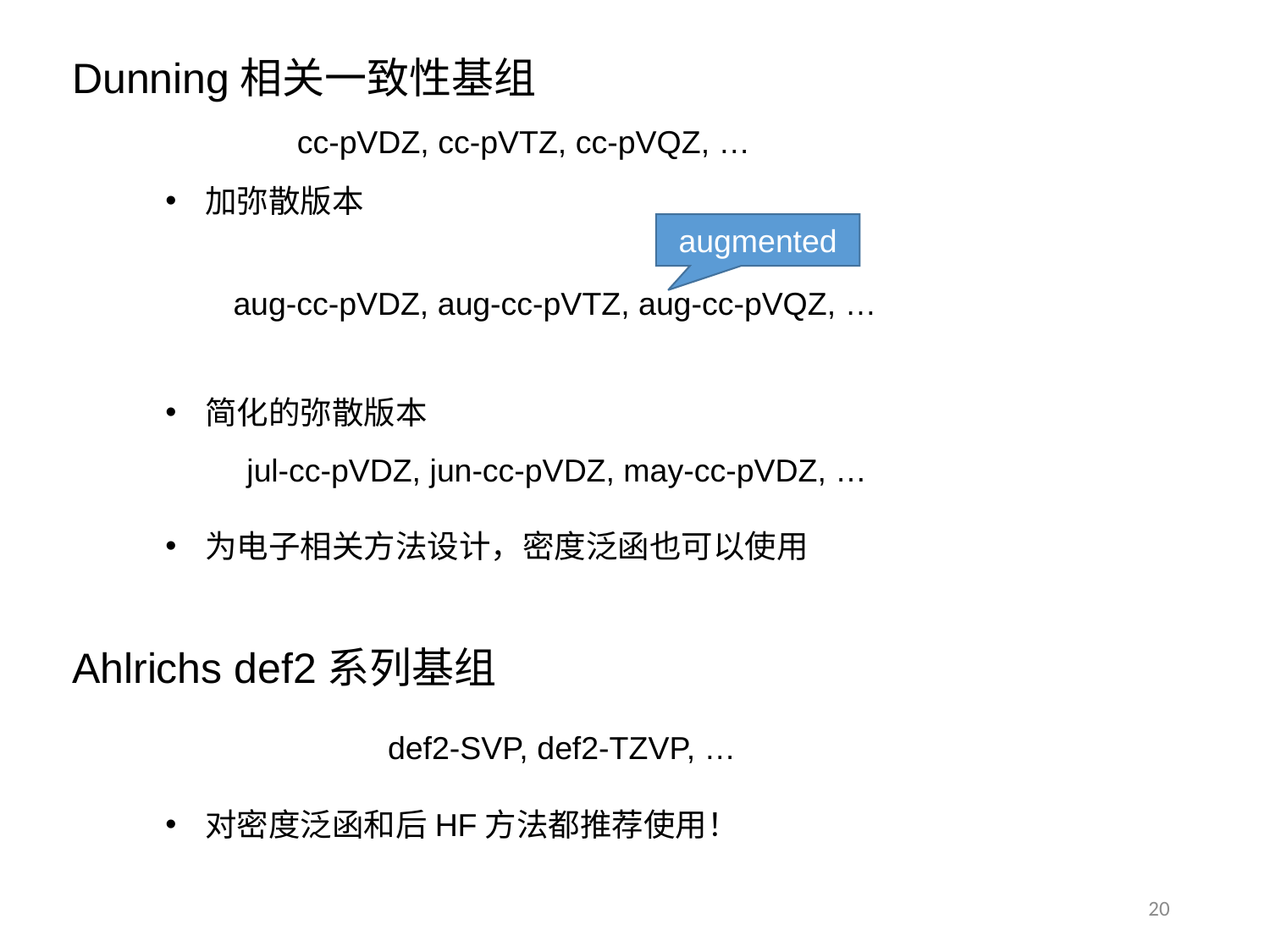

Dunning相关一致性基组
cc-pVDZ, cc-pVTZ, cc-pVQZ, …
加弥散版本
augmented
aug-cc-pVDZ, aug-cc-pVTZ, aug-cc-pVQZ, …
简化的弥散版本
jul-cc-pVDZ, jun-cc-pVDZ, may-cc-pVDZ, …
为电子相关方法设计，密度泛函也可以使用
Ahlrichs def2系列基组
def2-SVP, def2-TZVP, …
对密度泛函和后HF方法都推荐使用！
20